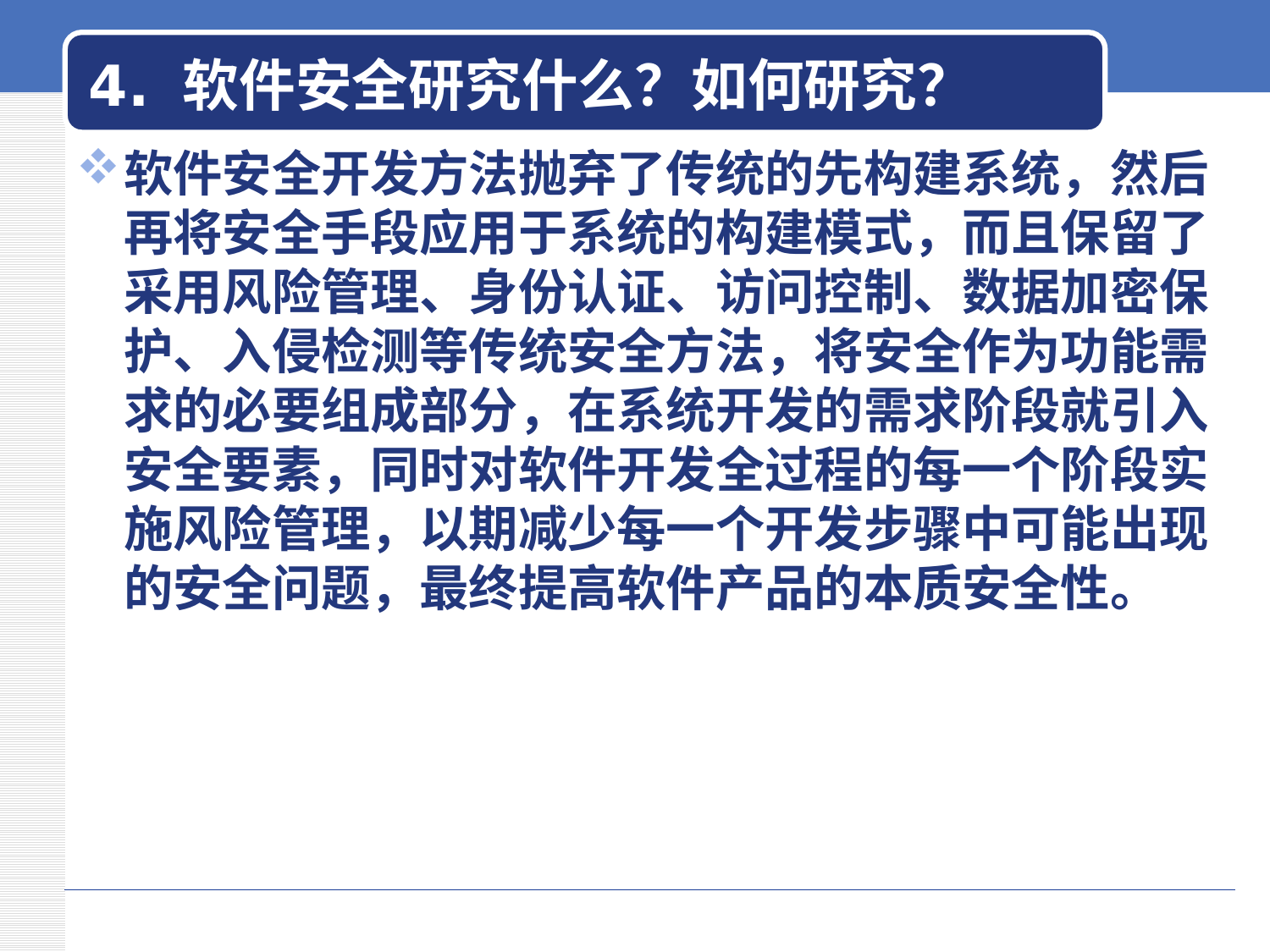

# 4. 软件安全研究什么？如何研究？
软件安全开发方法抛弃了传统的先构建系统，然后再将安全手段应用于系统的构建模式，而且保留了采用风险管理、身份认证、访问控制、数据加密保护、入侵检测等传统安全方法，将安全作为功能需求的必要组成部分，在系统开发的需求阶段就引入安全要素，同时对软件开发全过程的每一个阶段实施风险管理，以期减少每一个开发步骤中可能出现的安全问题，最终提高软件产品的本质安全性。